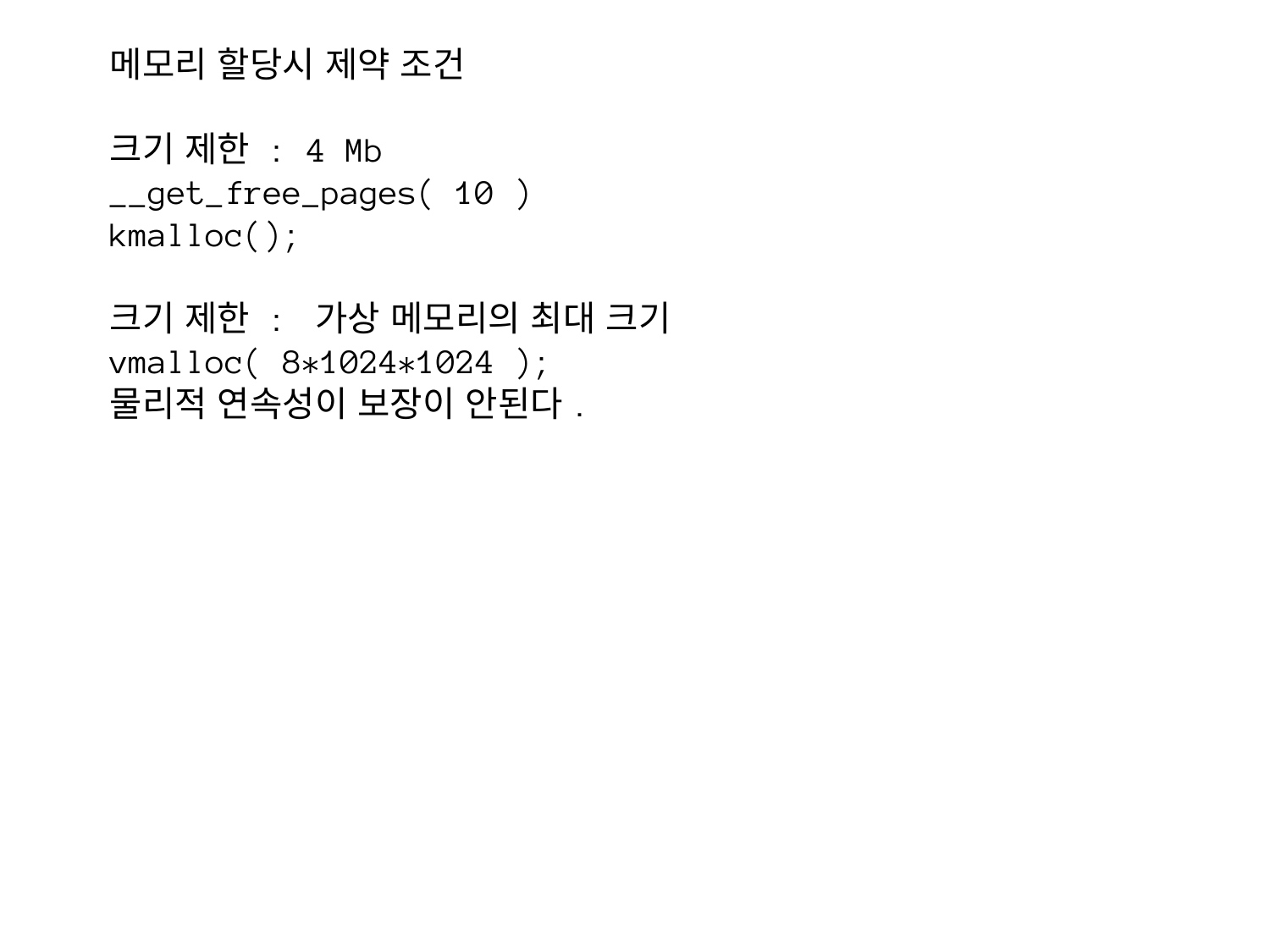

메모리 할당시 제약 조건

크기 제한 : 4 Mb
__get_free_pages( 10 )
kmalloc();

크기 제한 : 가상 메모리의 최대 크기
vmalloc( 8*1024*1024 );
물리적 연속성이 보장이 안된다.